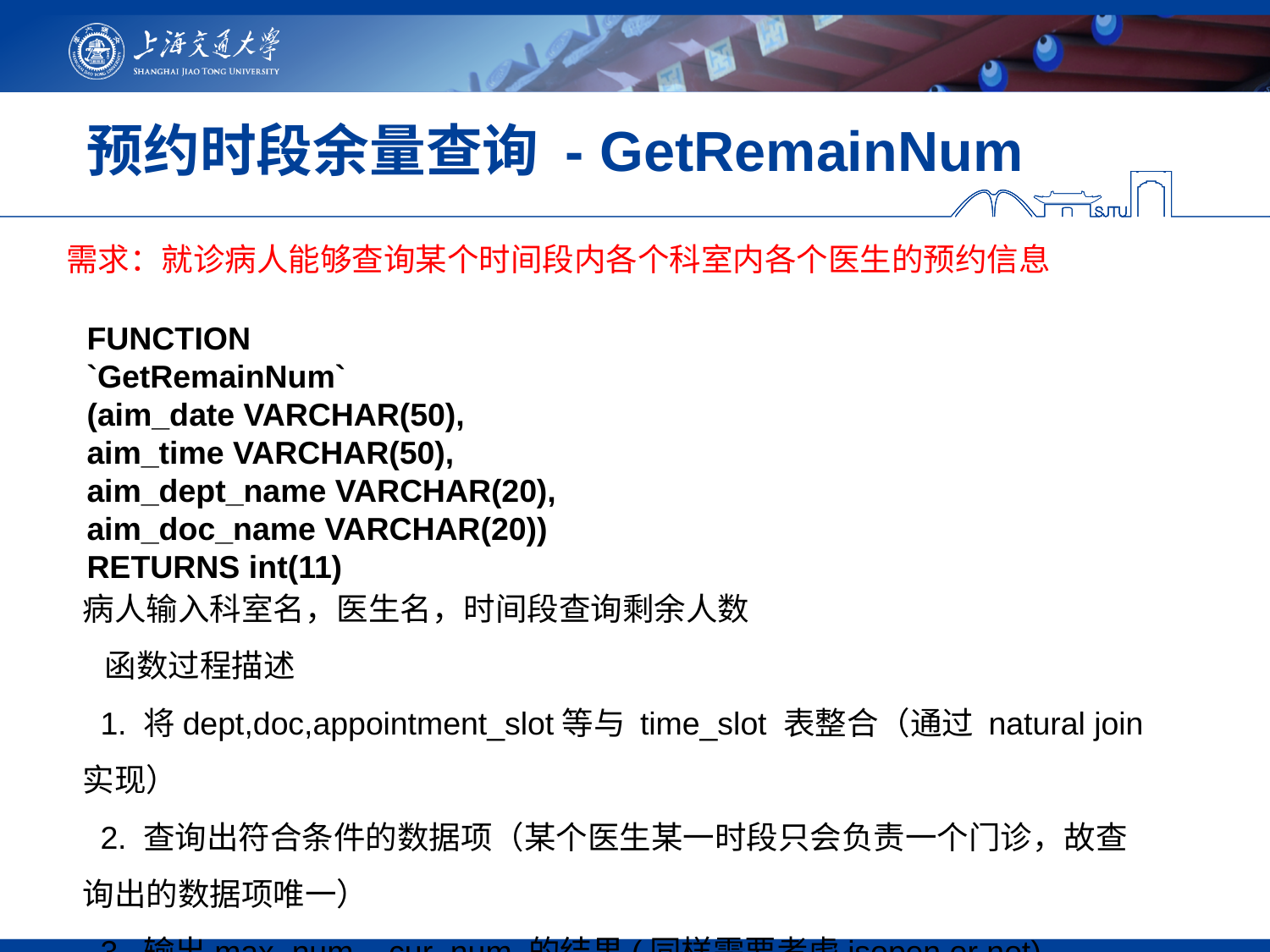

# 预约时段余量查询 - GetRemainNum
需求：就诊病人能够查询某个时间段内各个科室内各个医生的预约信息
FUNCTION
`GetRemainNum`
(aim_date VARCHAR(50),
aim_time VARCHAR(50),
aim_dept_name VARCHAR(20),
aim_doc_name VARCHAR(20))
RETURNS int(11)
病人输入科室名，医生名，时间段查询剩余人数
  函数过程描述
  1. 将dept,doc,appointment_slot等与 time_slot 表整合（通过 natural join 实现）
  2. 查询出符合条件的数据项（某个医生某一时段只会负责一个门诊，故查询出的数据项唯一）
  3. 输出max_num – cur_num 的结果(同样需要考虑isopen or not)